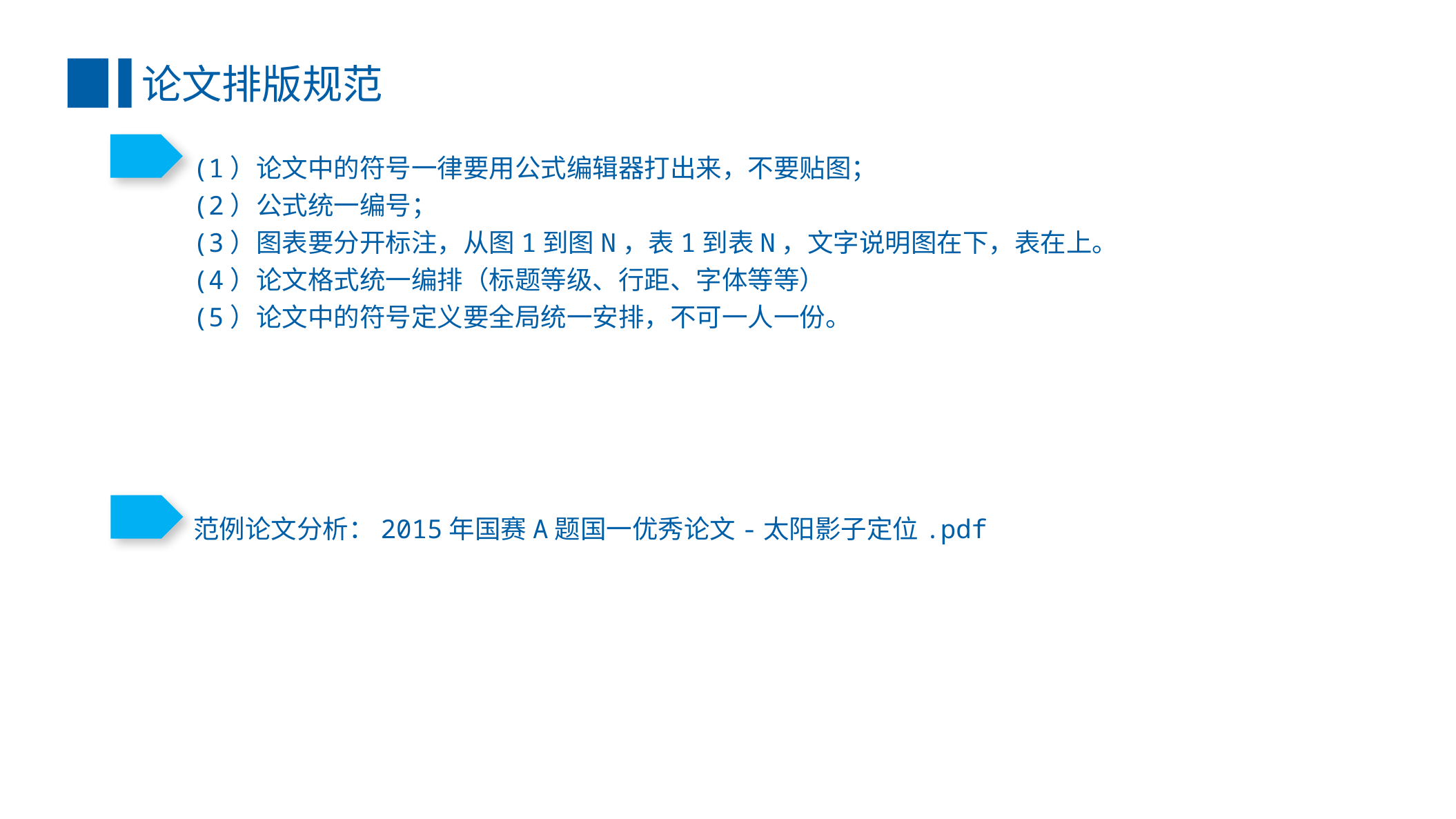

论文排版规范

(1）论文中的符号一律要用公式编辑器打出来，不要贴图；
(2）公式统一编号；
(3）图表要分开标注，从图1到图N，表1到表N，文字说明图在下，表在上。
(4）论文格式统一编排（标题等级、行距、字体等等）
(5）论文中的符号定义要全局统一安排，不可一人一份。

范例论文分析：2015年国赛A题国一优秀论文-太阳影子定位.pdf